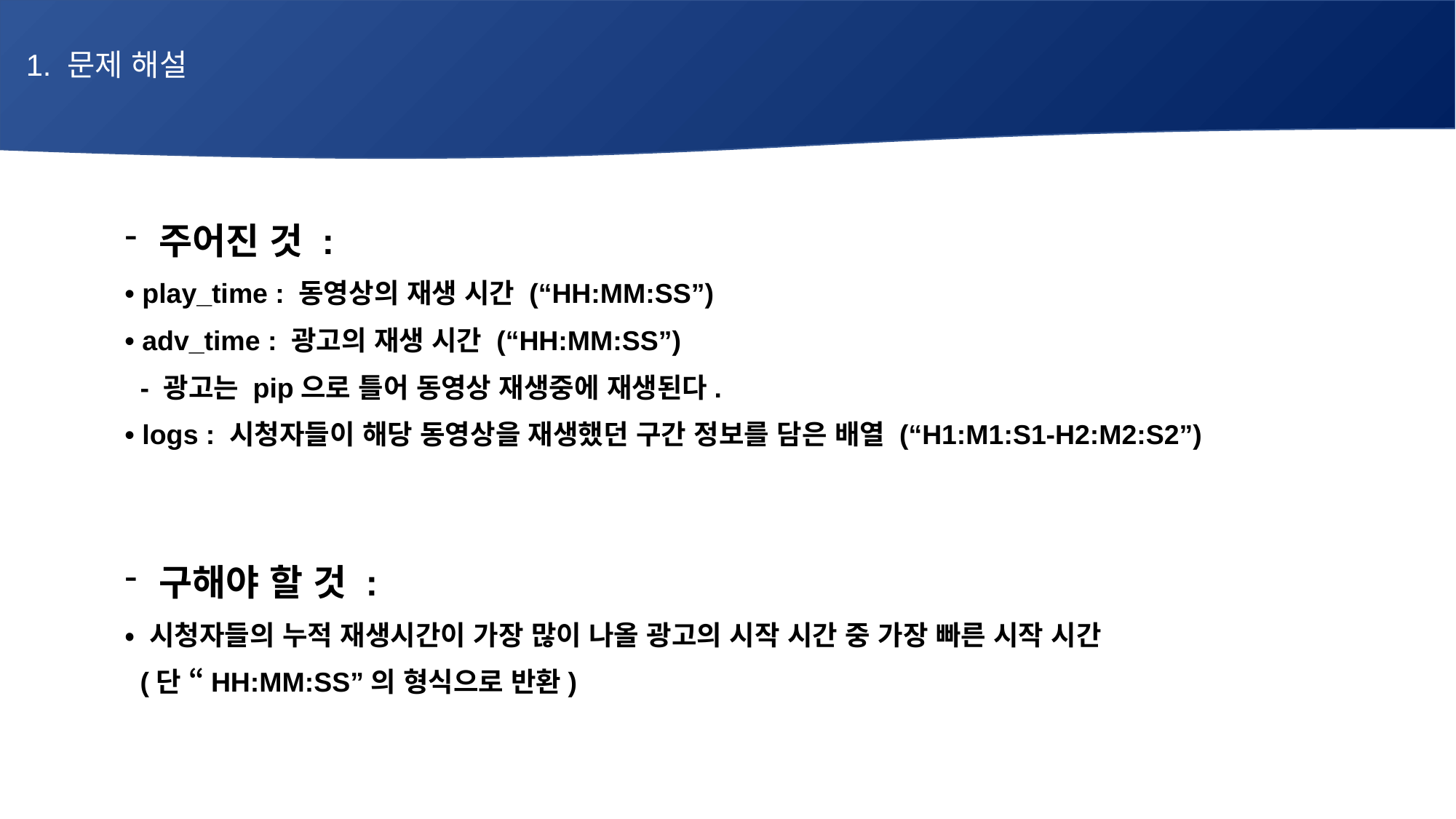

1. 문제 해설
# 매주 1 과제 LV2
주어진 것 :
• play_time : 동영상의 재생 시간 (“HH:MM:SS”)
• adv_time : 광고의 재생 시간 (“HH:MM:SS”)
  - 광고는 pip으로 틀어 동영상 재생중에 재생된다.
• logs : 시청자들이 해당 동영상을 재생했던 구간 정보를 담은 배열 (“H1:M1:S1-H2:M2:S2”)

구해야 할 것 :
• 시청자들의 누적 재생시간이 가장 많이 나올 광고의 시작 시간 중 가장 빠른 시작 시간
  (단 “HH:MM:SS”의 형식으로 반환)